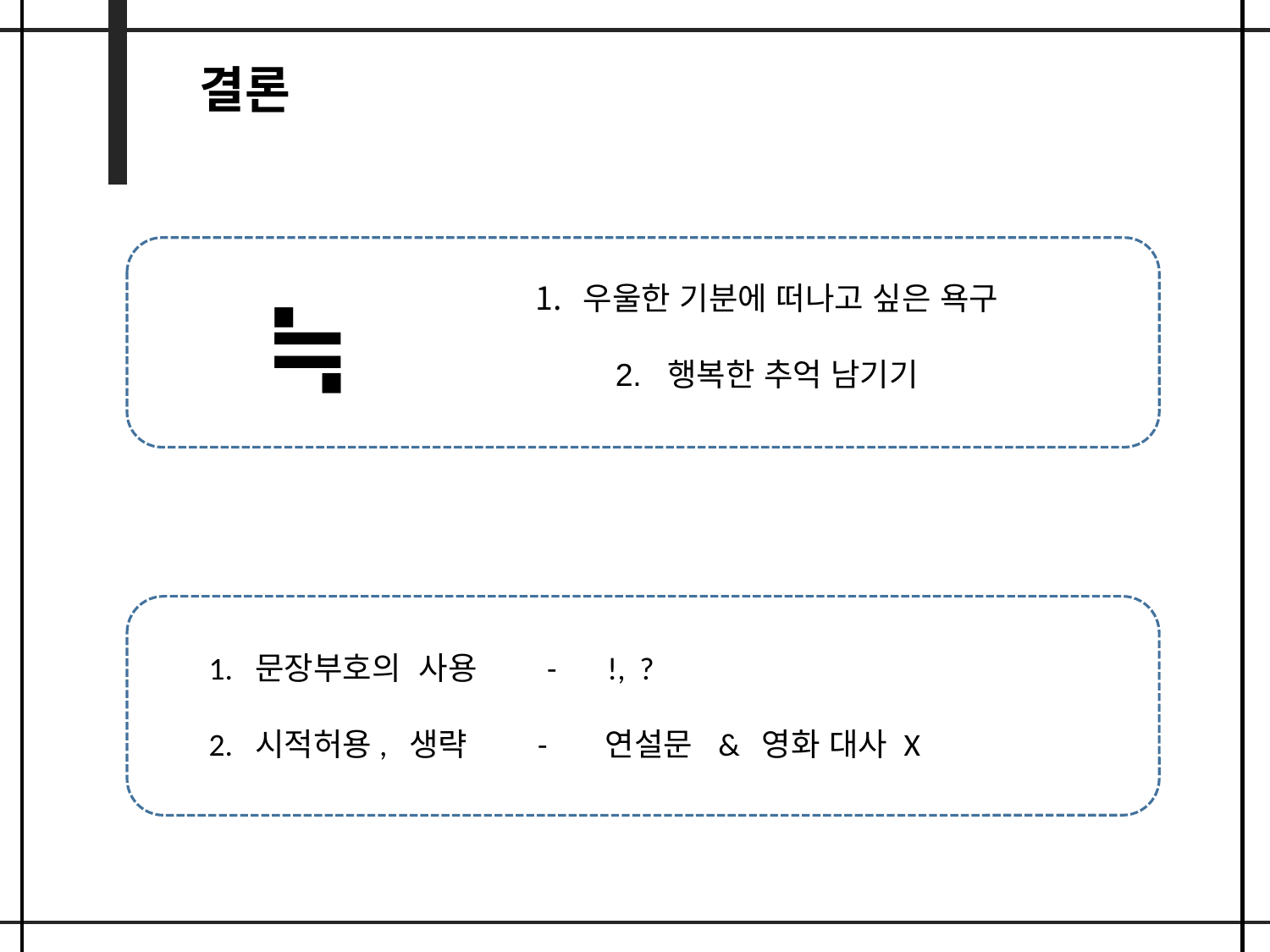

결론

≒
우울한 기분에 떠나고 싶은 욕구

2.  행복한 추억 남기기

1.  문장부호의  사용       -       !,  ?

2.  시적허용,  생략       -       연설문  &  영화 대사 X